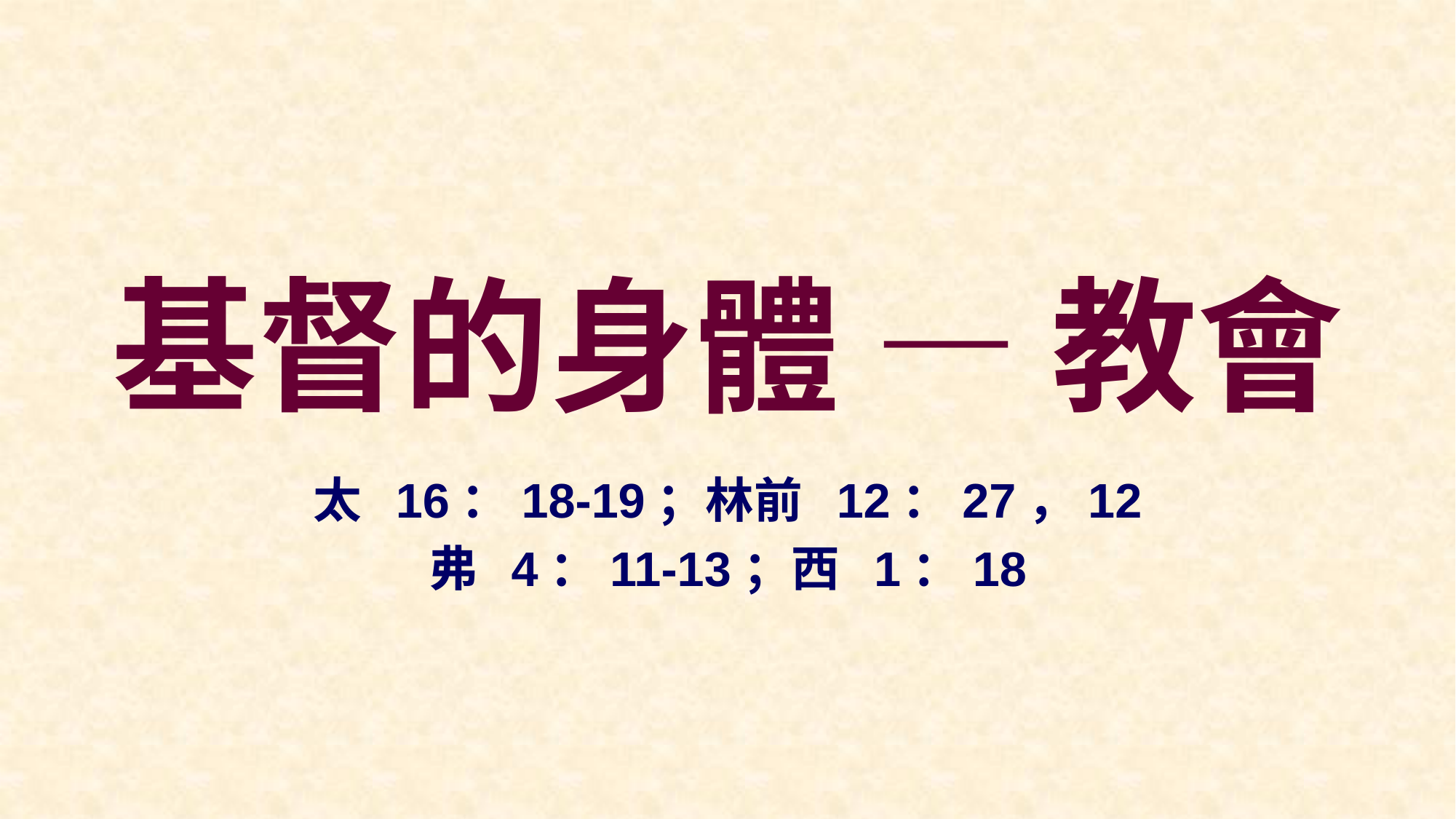

# 基督的身體 — 教會
太  16：18-19；林前  12：27，12
弗  4：11-13；西  1：18